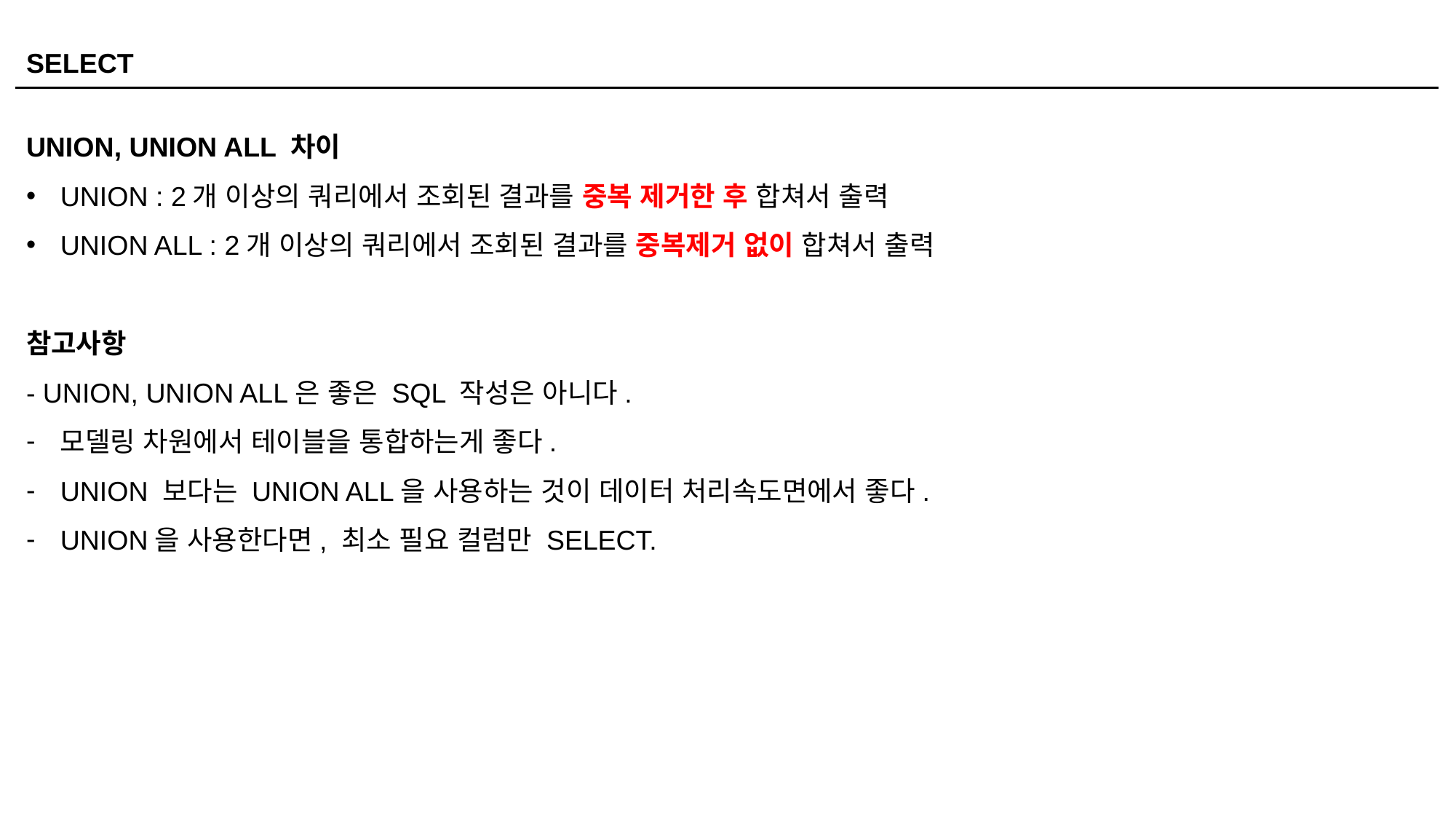

SELECT
UNION, UNION ALL 차이
UNION : 2개 이상의 쿼리에서 조회된 결과를 중복 제거한 후 합쳐서 출력
UNION ALL : 2개 이상의 쿼리에서 조회된 결과를 중복제거 없이 합쳐서 출력

참고사항
- UNION, UNION ALL은 좋은 SQL 작성은 아니다.
모델링 차원에서 테이블을 통합하는게 좋다.
UNION 보다는 UNION ALL을 사용하는 것이 데이터 처리속도면에서 좋다.
UNION을 사용한다면, 최소 필요 컬럼만 SELECT.